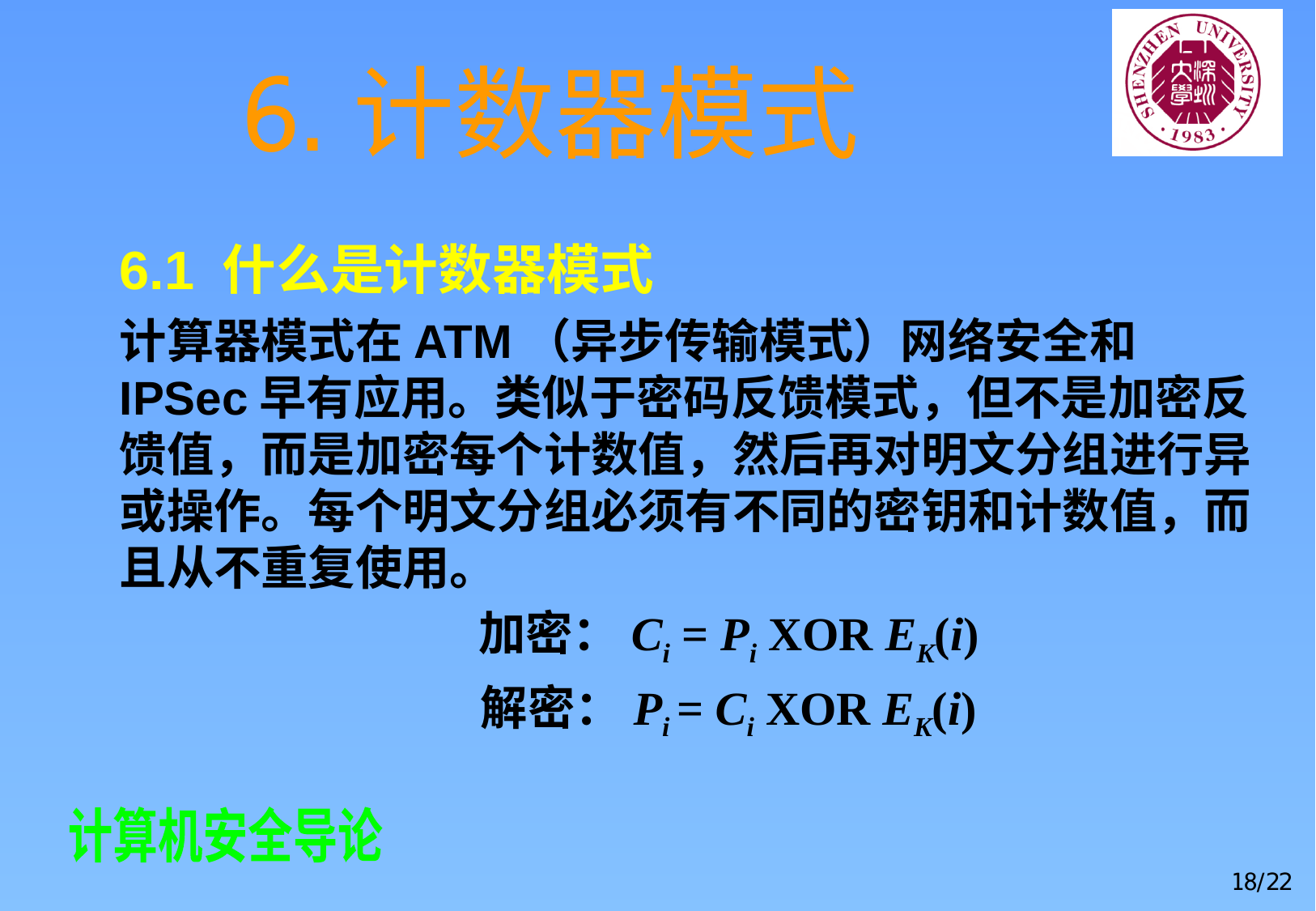

# 6.计数器模式
6.1 什么是计数器模式
计算器模式在ATM（异步传输模式）网络安全和IPSec早有应用。类似于密码反馈模式，但不是加密反馈值，而是加密每个计数值，然后再对明文分组进行异或操作。每个明文分组必须有不同的密钥和计数值，而且从不重复使用。
加密：Ci = Pi XOR EK(i)
解密：Pi = Ci XOR EK(i)
18/22